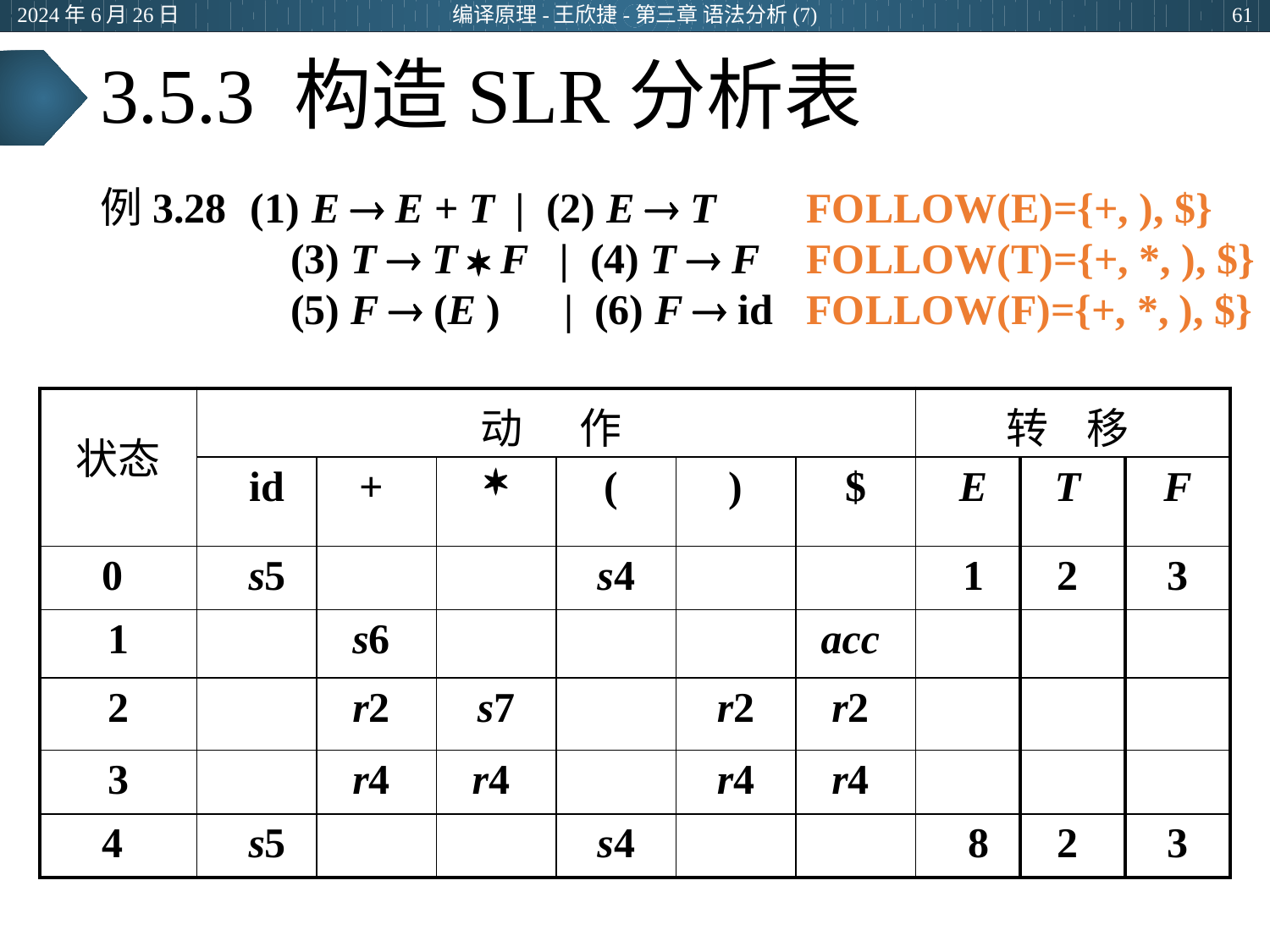

2024年6月26日
编译原理-王欣捷-第三章 语法分析(7)
61
# 3.5.3 构造SLR分析表
例3.28  (1) E → E + T  |  (2) E → T
	    	   (3) T → T ∗ F   |  (4) T → F
	  	   (5) F → (E )      |  (6) F → id

FOLLOW(E)={+, ), $}
FOLLOW(T)={+, *, ), $}
FOLLOW(F)={+, *, ), $}
| 状态 | 动 作 |  |  |  |  |  | 转 移 |  |  |
| --- | --- | --- | --- | --- | --- | --- | --- | --- | --- |
|  | id | + | ∗ | ( | ) | $ | E | T | F |
| 0 | s5 |  |  | s4 |  |  | 1 | 2 | 3 |
| 1 |  | s6 |  |  |  | acc |  |  |  |
| 2 |  | r2 | s7 |  | r2 | r2 |  |  |  |
| 3 |  | r4 | r4 |  | r4 | r4 |  |  |  |
| 4 | s5 |  |  | s4 |  |  | 8 | 2 | 3 |